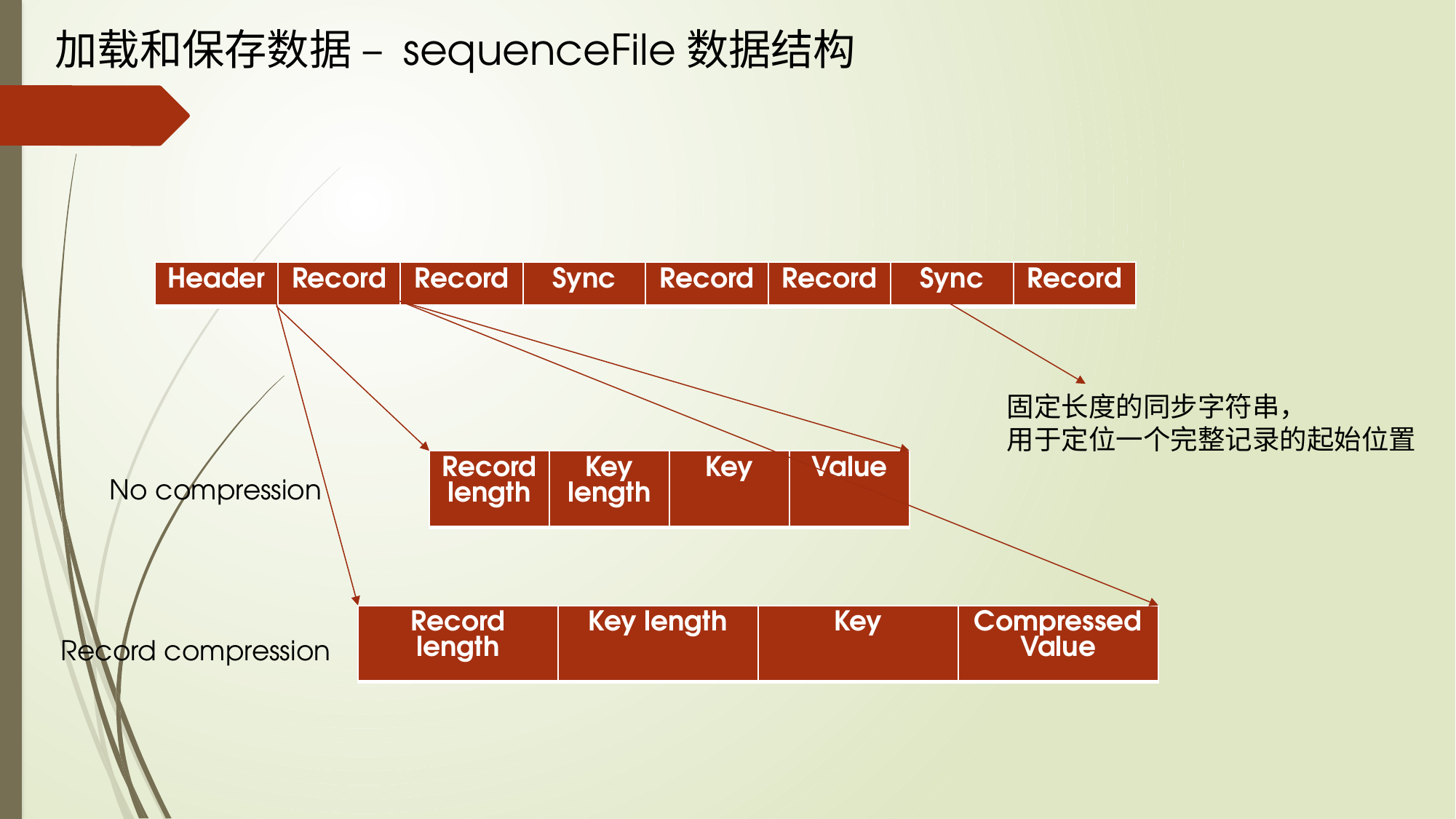

加载和保存数据 – sequenceFile数据结构
| Header | Record | Record | Sync | Record | Record | Sync | Record |
| --- | --- | --- | --- | --- | --- | --- | --- |
固定长度的同步字符串，
用于定位一个完整记录的起始位置
| Record length | Key length | Key | Value |
| --- | --- | --- | --- |
No compression
| Record length | Key length | Key | Compressed Value |
| --- | --- | --- | --- |
Record compression